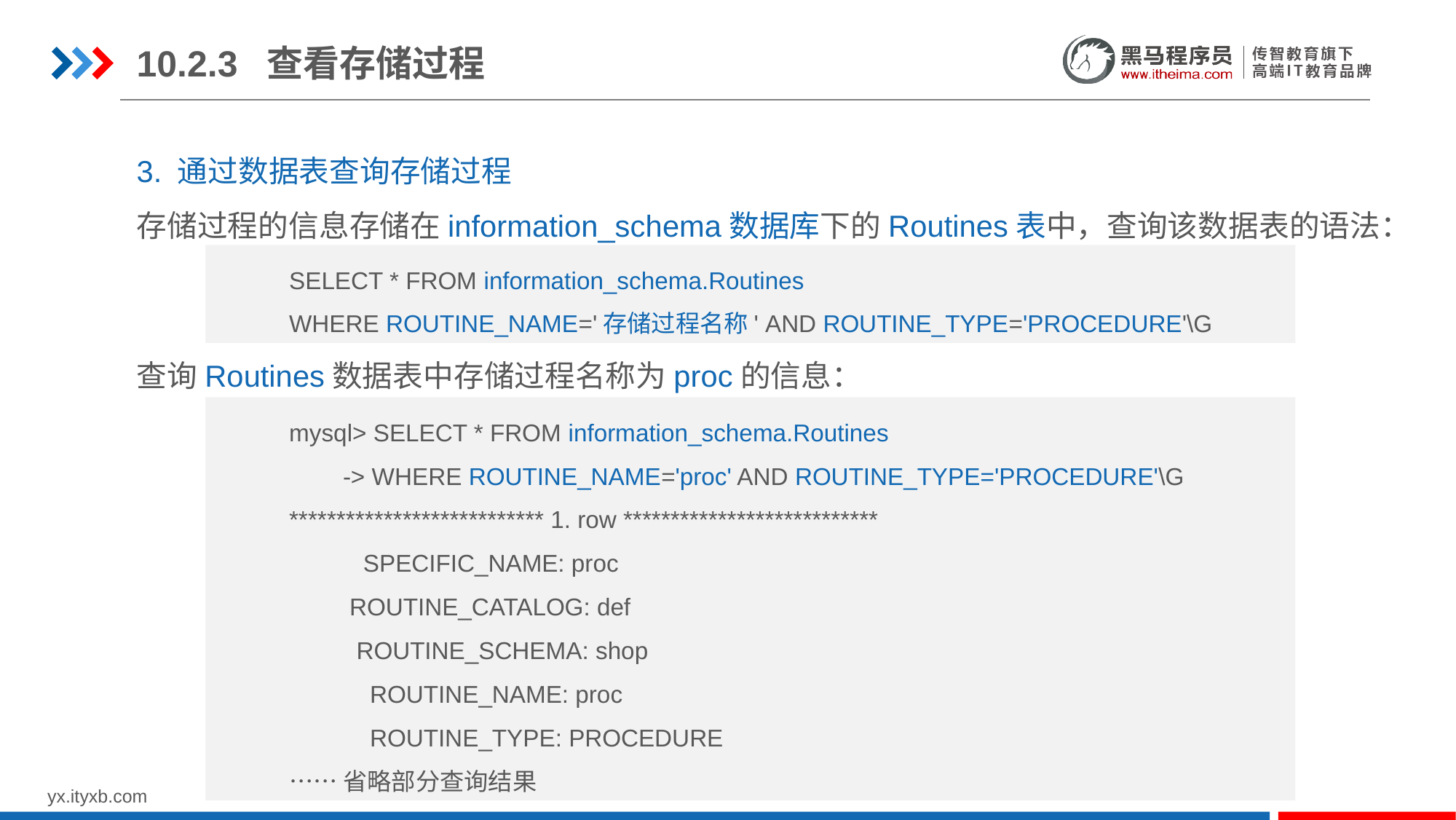

10.2.3  查看存储过程
3. 通过数据表查询存储过程
存储过程的信息存储在information_schema数据库下的Routines表中，查询该数据表的语法：
SELECT * FROM information_schema.Routines
WHERE ROUTINE_NAME='存储过程名称' AND ROUTINE_TYPE='PROCEDURE'\G
查询Routines数据表中存储过程名称为proc的信息：
mysql> SELECT * FROM information_schema.Routines
        -> WHERE ROUTINE_NAME='proc' AND ROUTINE_TYPE='PROCEDURE'\G
*************************** 1. row ***************************
           SPECIFIC_NAME: proc
         ROUTINE_CATALOG: def
          ROUTINE_SCHEMA: shop
            ROUTINE_NAME: proc
            ROUTINE_TYPE: PROCEDURE
……省略部分查询结果